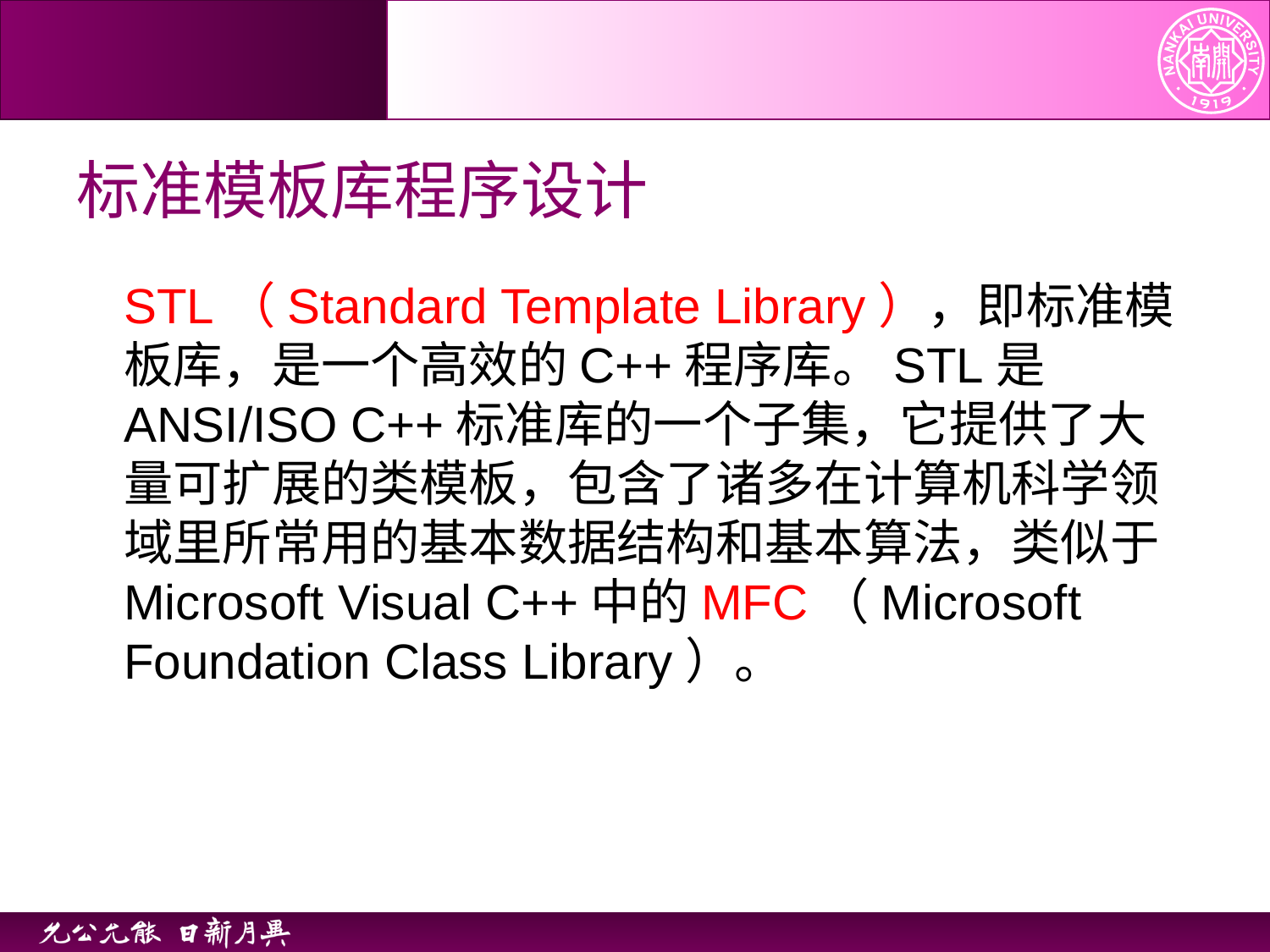

# 标准模板库程序设计
STL（Standard Template Library），即标准模板库，是一个高效的C++程序库。STL是ANSI/ISO C++标准库的一个子集，它提供了大量可扩展的类模板，包含了诸多在计算机科学领域里所常用的基本数据结构和基本算法，类似于Microsoft Visual C++中的MFC（Microsoft Foundation Class Library）。